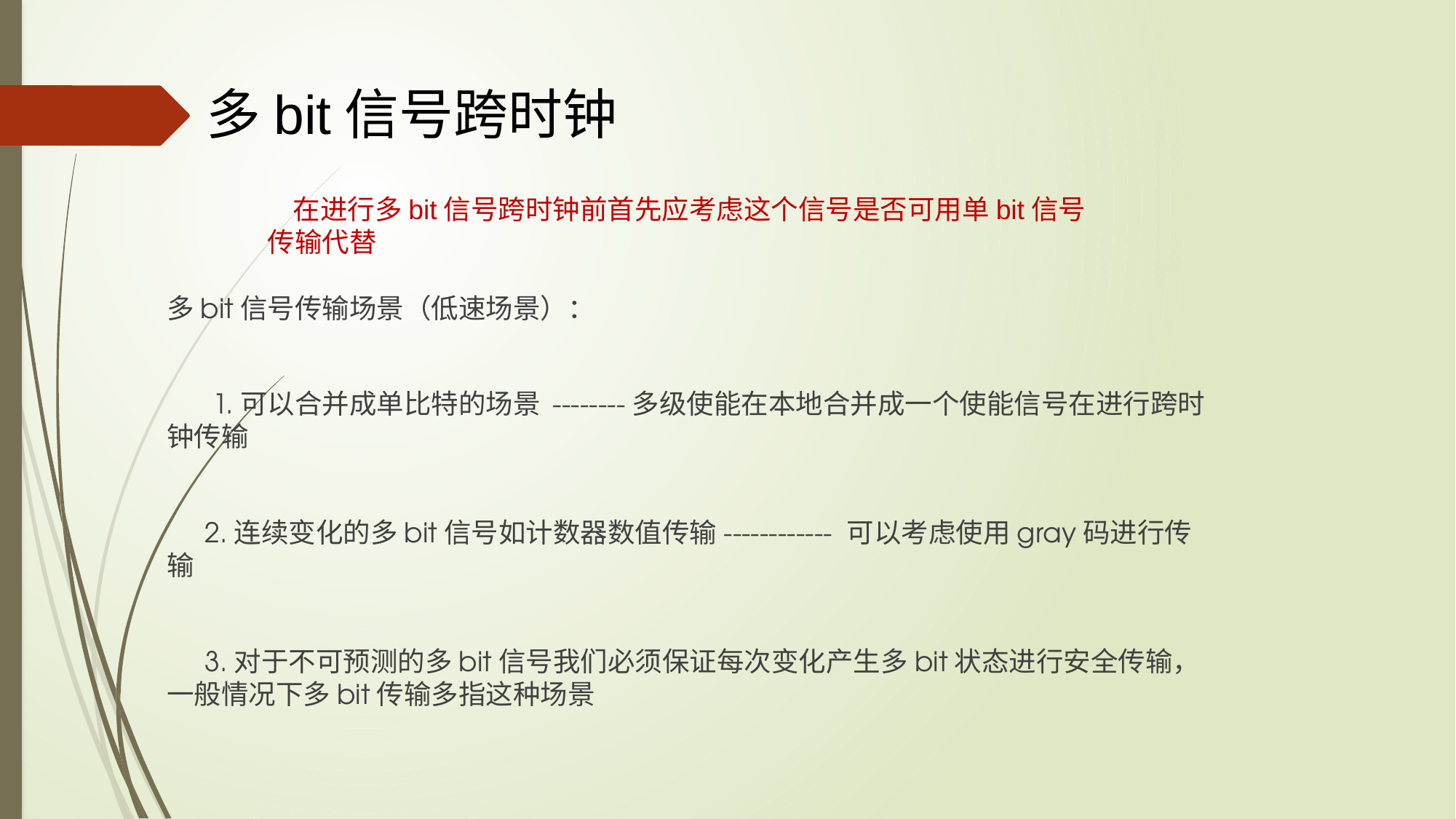

多bit信号跨时钟
   在进行多bit信号跨时钟前首先应考虑这个信号是否可用单bit信号传输代替
多bit信号传输场景（低速场景）：

      1.可以合并成单比特的场景 --------多级使能在本地合并成一个使能信号在进行跨时钟传输

     2.连续变化的多bit信号如计数器数值传输------------ 可以考虑使用gray码进行传输

     3.对于不可预测的多bit信号我们必须保证每次变化产生多bit状态进行安全传输，一般情况下多bit传输多指这种场景